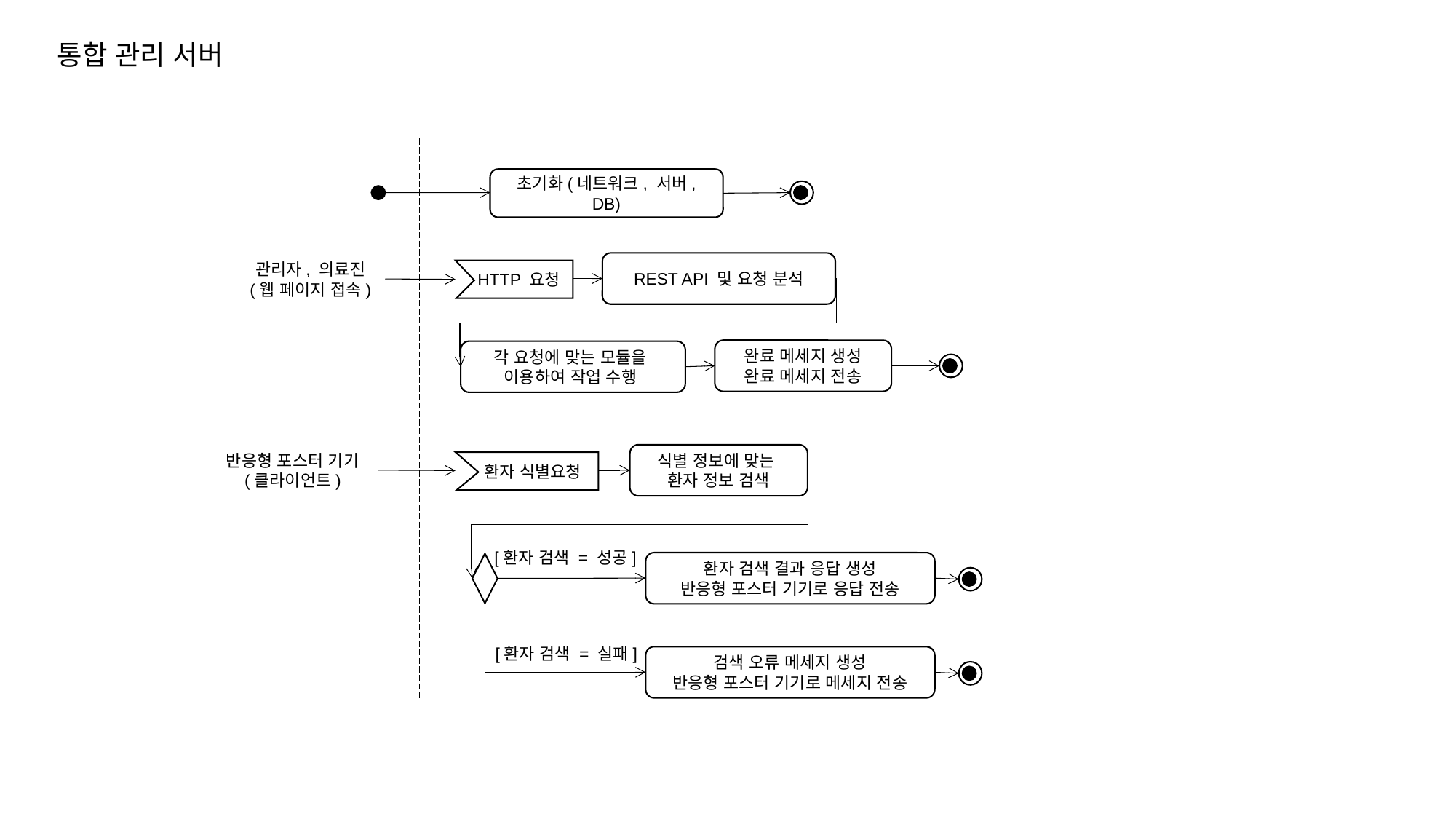

통합 관리 서버
초기화(네트워크, 서버, DB)

REST API 및 요청 분석
관리자, 의료진
(웹 페이지 접속)
  HTTP 요청
완료 메세지 생성
완료 메세지 전송
각 요청에 맞는 모듈을
이용하여 작업 수행

식별 정보에 맞는
환자 정보 검색
반응형 포스터 기기
(클라이언트)
  환자 식별요청
[환자 검색 = 성공]
환자 검색 결과 응답 생성
반응형 포스터 기기로 응답 전송

[환자 검색 = 실패]
검색 오류 메세지 생성
반응형 포스터 기기로 메세지 전송